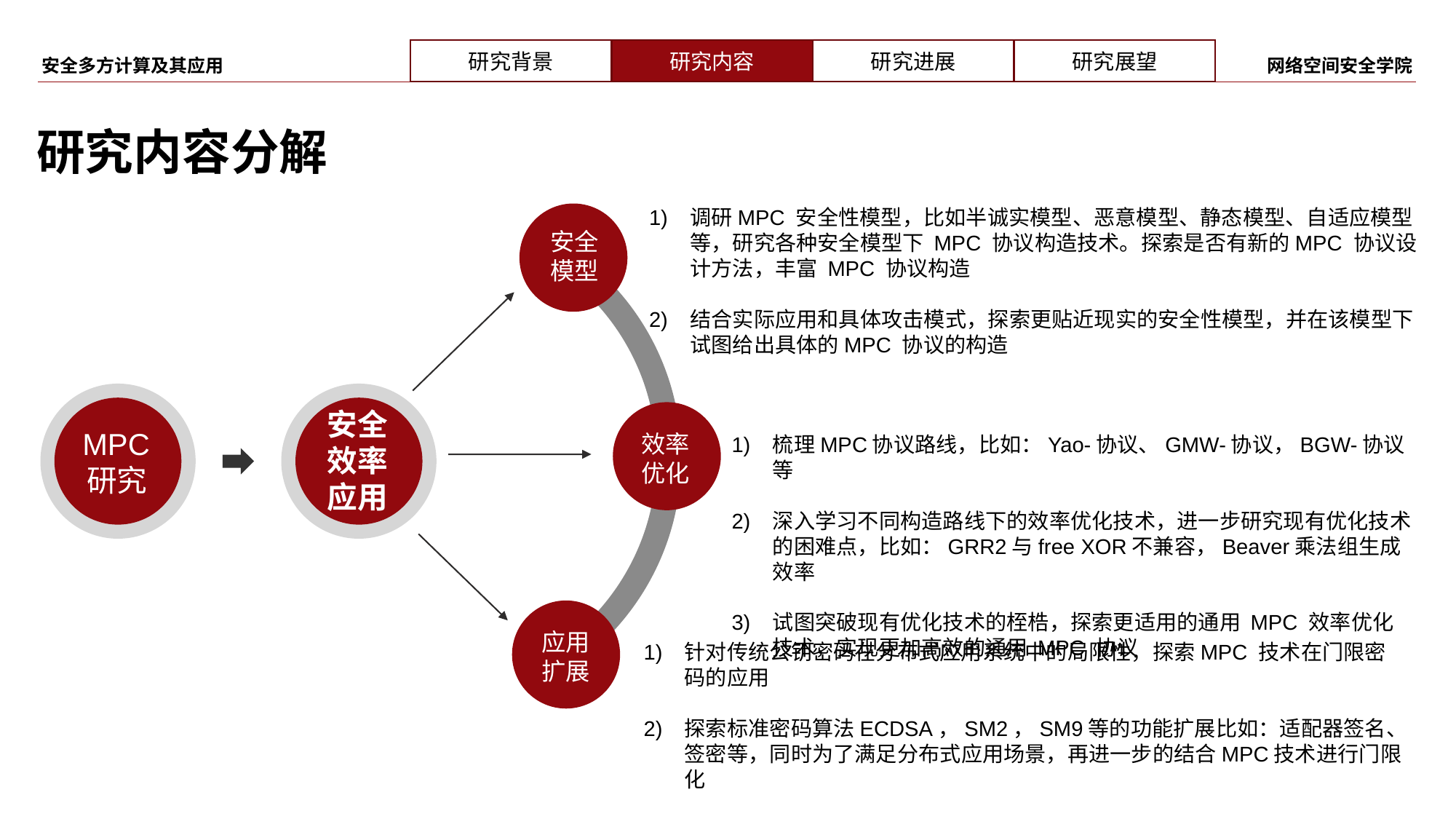

研究内容分解
调研MPC 安全性模型，比如半诚实模型、恶意模型、静态模型、自适应模型等，研究各种安全模型下 MPC 协议构造技术。探索是否有新的MPC 协议设计方法，丰富 MPC 协议构造

结合实际应用和具体攻击模式，探索更贴近现实的安全性模型，并在该模型下试图给出具体的MPC 协议的构造

安全模型

安全效率应用

MPC研究
效率优化
梳理MPC协议路线，比如：Yao-协议、GMW-协议，BGW-协议等

深入学习不同构造路线下的效率优化技术，进一步研究现有优化技术的困难点，比如：GRR2与free XOR不兼容，Beaver乘法组生成效率

试图突破现有优化技术的桎梏，探索更适用的通用 MPC 效率优化技术，实现更加高效的通用 MPC 协议

应用
扩展
针对传统公钥密码在分布式应用系统中的局限性，探索MPC 技术在门限密码的应用

探索标准密码算法ECDSA，SM2，SM9等的功能扩展比如：适配器签名、签密等，同时为了满足分布式应用场景，再进一步的结合MPC技术进行门限化